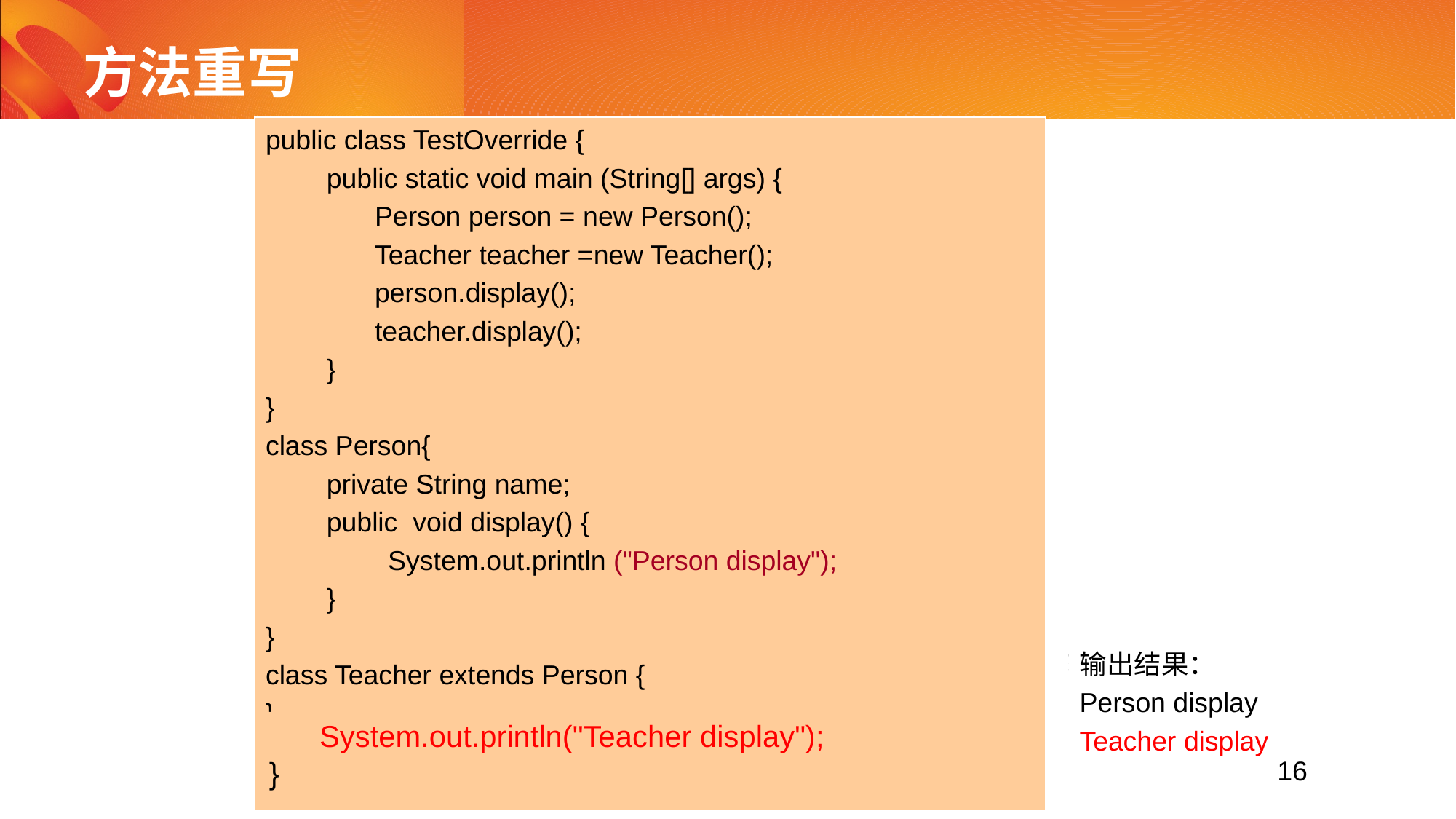

# 方法重写
public class TestOverride {
        public static void main (String[] args) {
	Person person = new Person();
	Teacher teacher =new Teacher();
	person.display();
	teacher.display();
        }
}
class Person{
        private String name;
        public  void display() {
                System.out.println ("Person display");
        }
}
class Teacher extends Person {
}
输出结果：
Person display
Person display
输出结果：
Person display
Teacher display
      System.out.println("Teacher display");
}